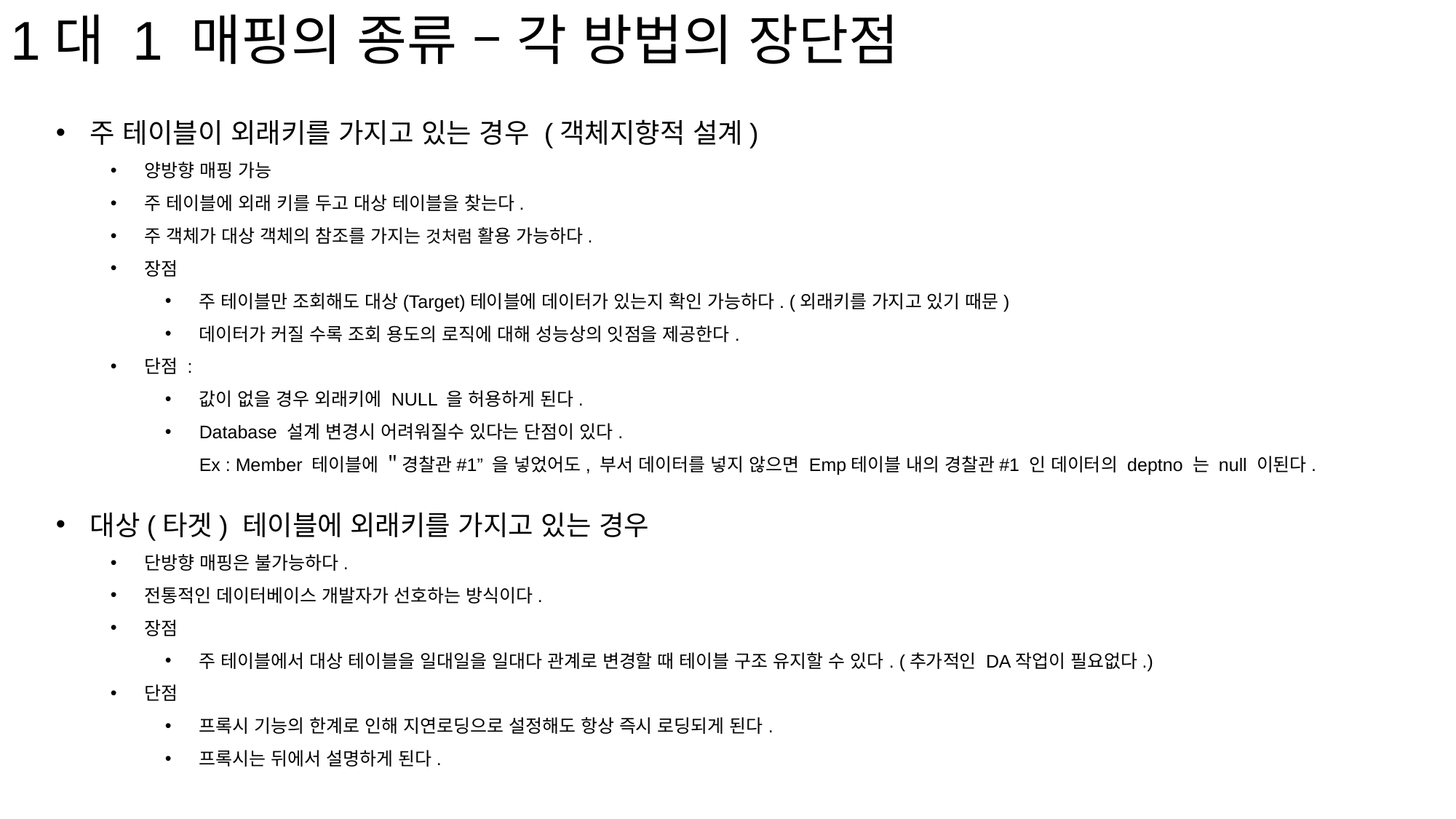

1대 1 매핑의 종류 – 각 방법의 장단점
주 테이블이 외래키를 가지고 있는 경우 (객체지향적 설계)
양방향 매핑 가능
주 테이블에 외래 키를 두고 대상 테이블을 찾는다.
주 객체가 대상 객체의 참조를 가지는 것처럼 활용 가능하다.
장점
주 테이블만 조회해도 대상(Target)테이블에 데이터가 있는지 확인 가능하다. (외래키를 가지고 있기 때문)
데이터가 커질 수록 조회 용도의 로직에 대해 성능상의 잇점을 제공한다.
단점 :
값이 없을 경우 외래키에 NULL 을 허용하게 된다.
Database 설계 변경시 어려워질수 있다는 단점이 있다.
Ex : Member 테이블에 ＂경찰관#1” 을 넣었어도, 부서 데이터를 넣지 않으면 Emp테이블 내의 경찰관#1 인 데이터의 deptno 는 null 이된다.

대상(타겟) 테이블에 외래키를 가지고 있는 경우
단방향 매핑은 불가능하다.
전통적인 데이터베이스 개발자가 선호하는 방식이다.
장점
주 테이블에서 대상 테이블을 일대일을 일대다 관계로 변경할 때 테이블 구조 유지할 수 있다. (추가적인 DA작업이 필요없다.)
단점
프록시 기능의 한계로 인해 지연로딩으로 설정해도 항상 즉시 로딩되게 된다.
프록시는 뒤에서 설명하게 된다.